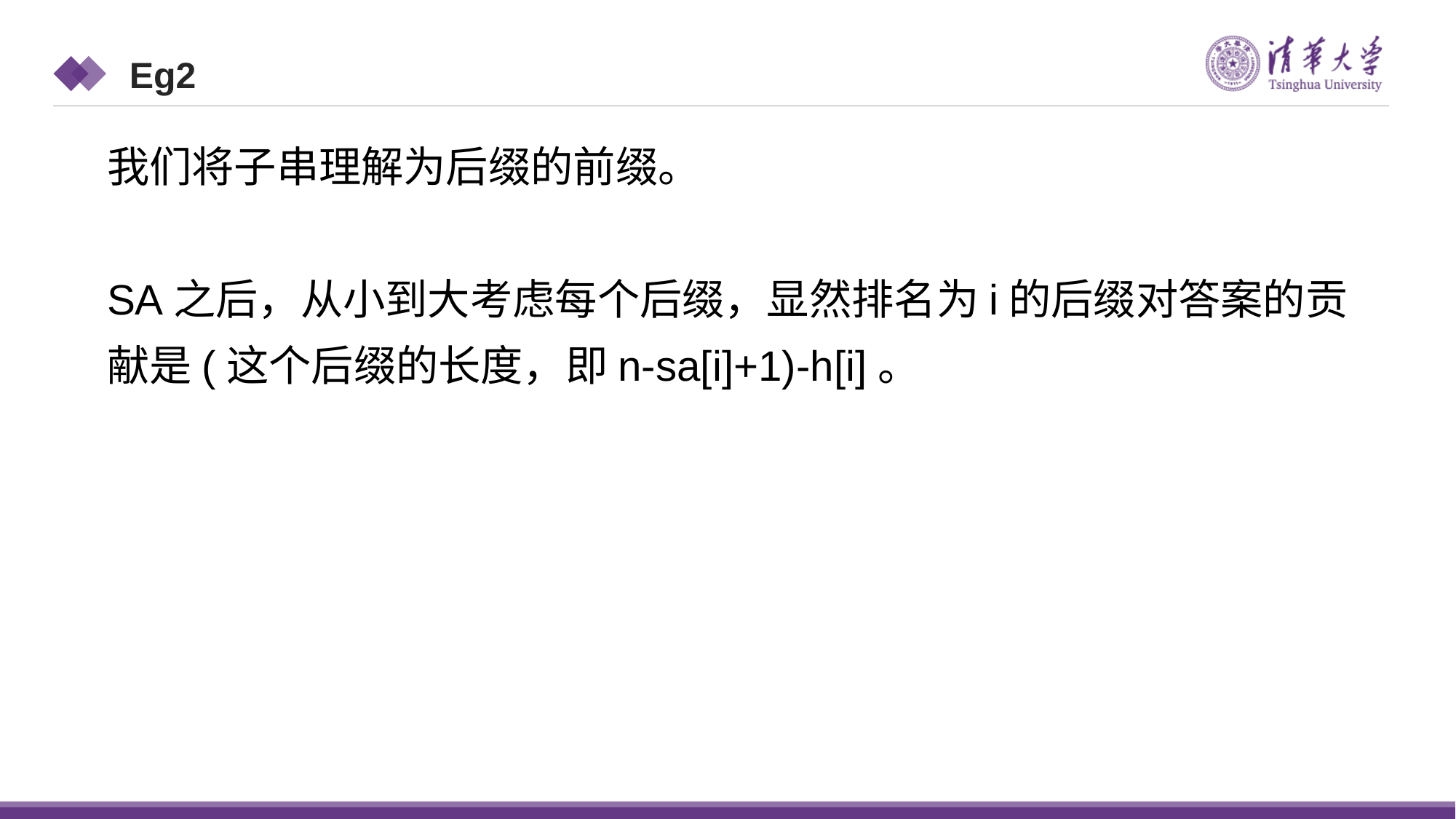

Eg2
我们将子串理解为后缀的前缀。

SA之后，从小到大考虑每个后缀，显然排名为i的后缀对答案的贡献是(这个后缀的长度，即n-sa[i]+1)-h[i]。